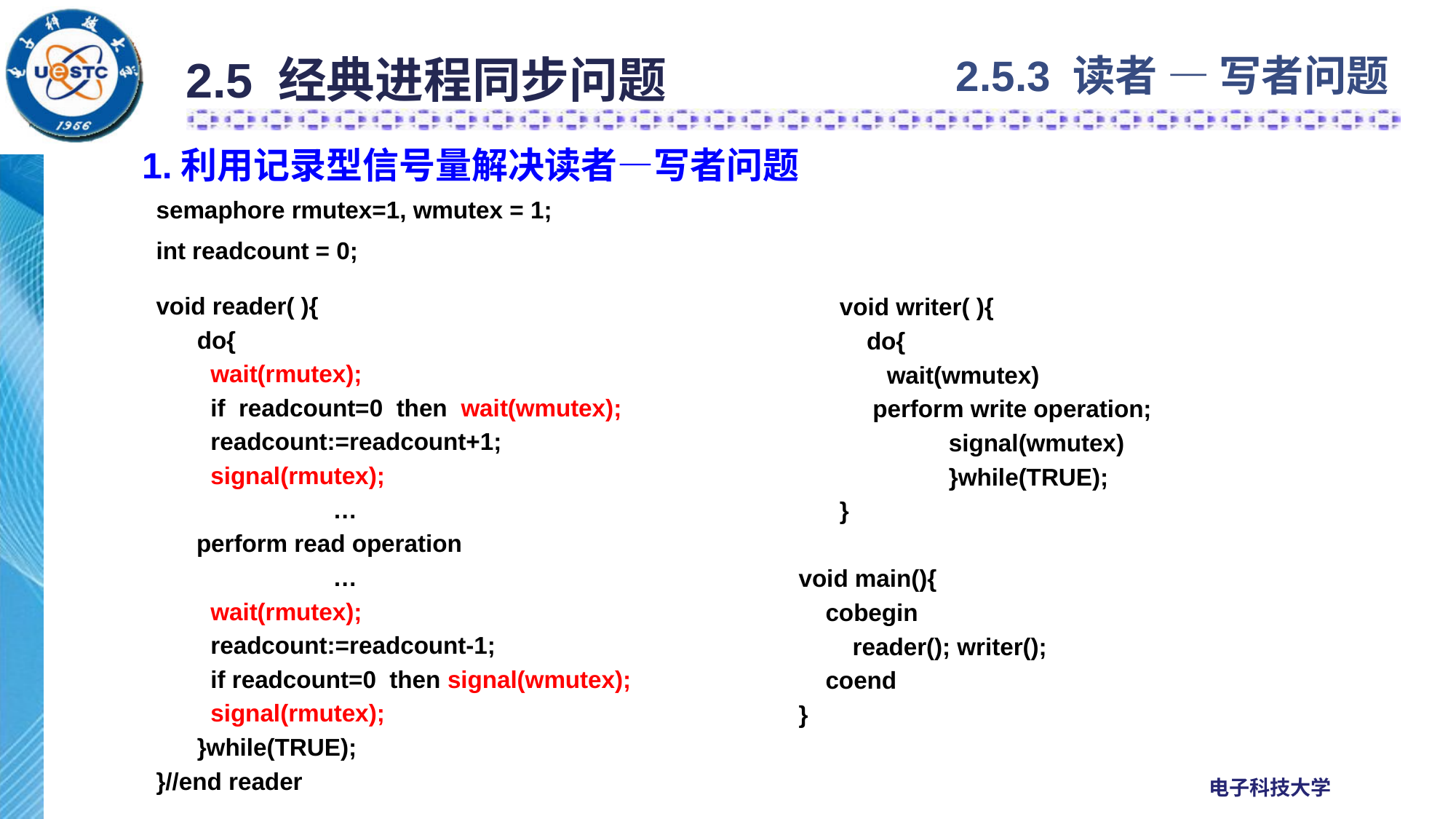

2.5 经典进程同步问题
2.5.3 读者 — 写者问题
1.利用记录型信号量解决读者—写者问题
semaphore rmutex=1, wmutex = 1;
int readcount = 0;
void reader( ){
	do{
	  wait(rmutex);
	  if  readcount=0  then  wait(wmutex);
	  readcount:=readcount+1;
	  signal(rmutex);
		    …
      perform read operation
		    …
	  wait(rmutex);
	  readcount:=readcount-1;
	  if readcount=0  then signal(wmutex);
	  signal(rmutex);
	}while(TRUE);
}//end reader
	void writer( ){
	    do{
	       wait(wmutex)
           perform write operation;
		signal(wmutex)
		}while(TRUE);
	}

void main(){
    cobegin
        reader(); writer();
    coend
}